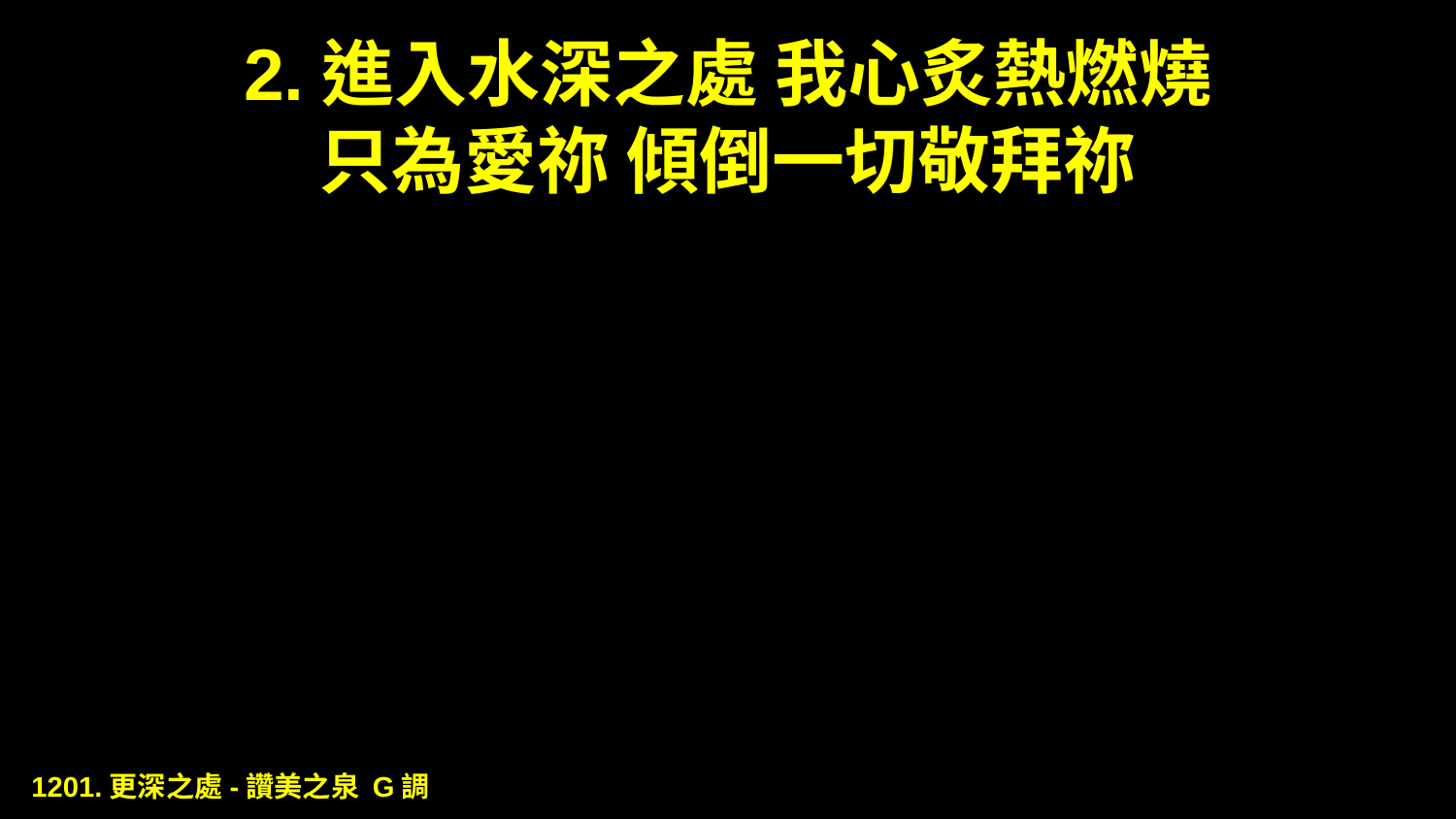

# 2.進入水深之處 我心炙熱燃燒 只為愛祢 傾倒一切敬拜祢
1201.更深之處-讚美之泉 G調